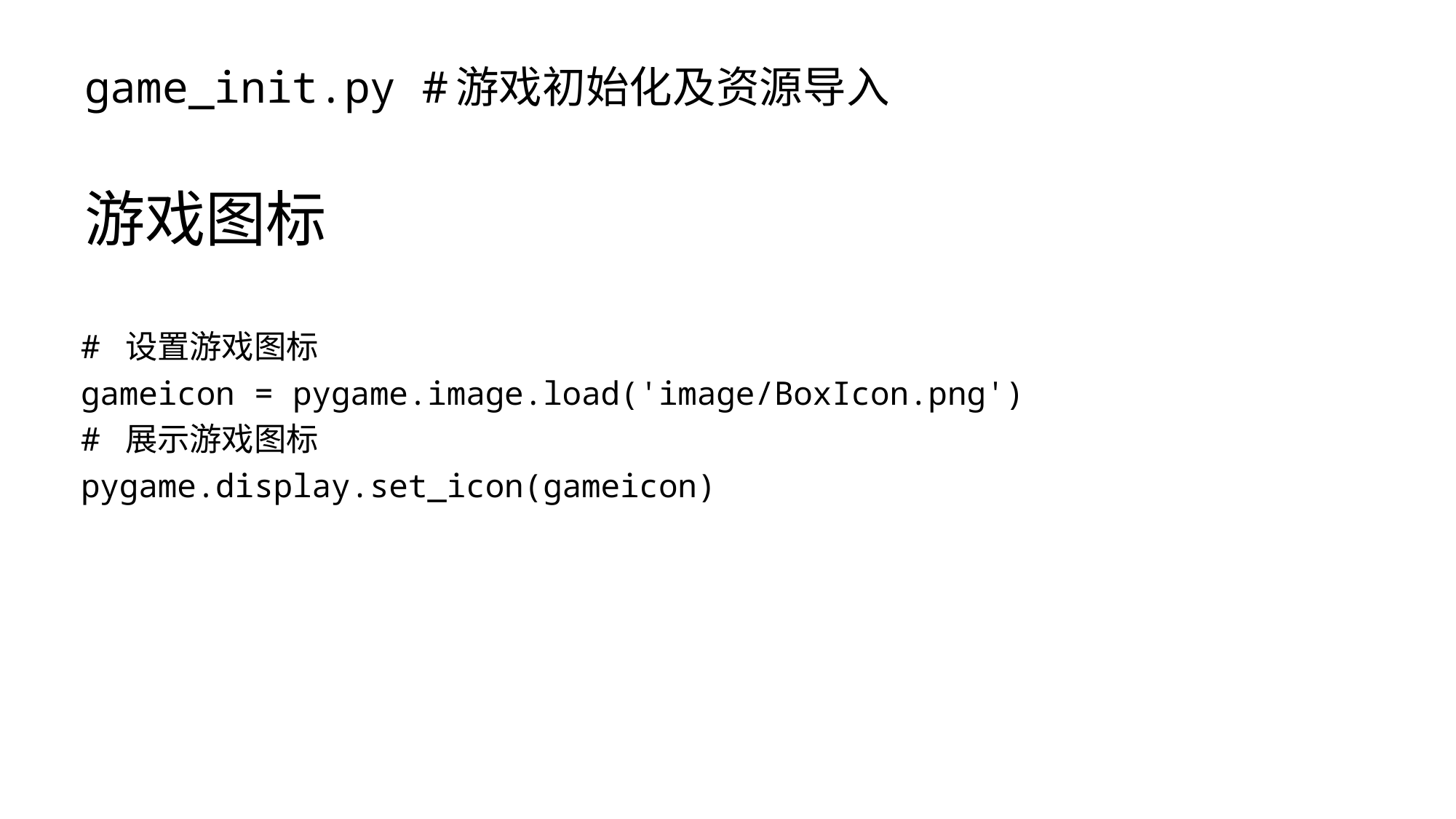

# game_init.py #游戏初始化及资源导入
游戏图标
# 设置游戏图标
gameicon = pygame.image.load('image/BoxIcon.png')
# 展示游戏图标
pygame.display.set_icon(gameicon)